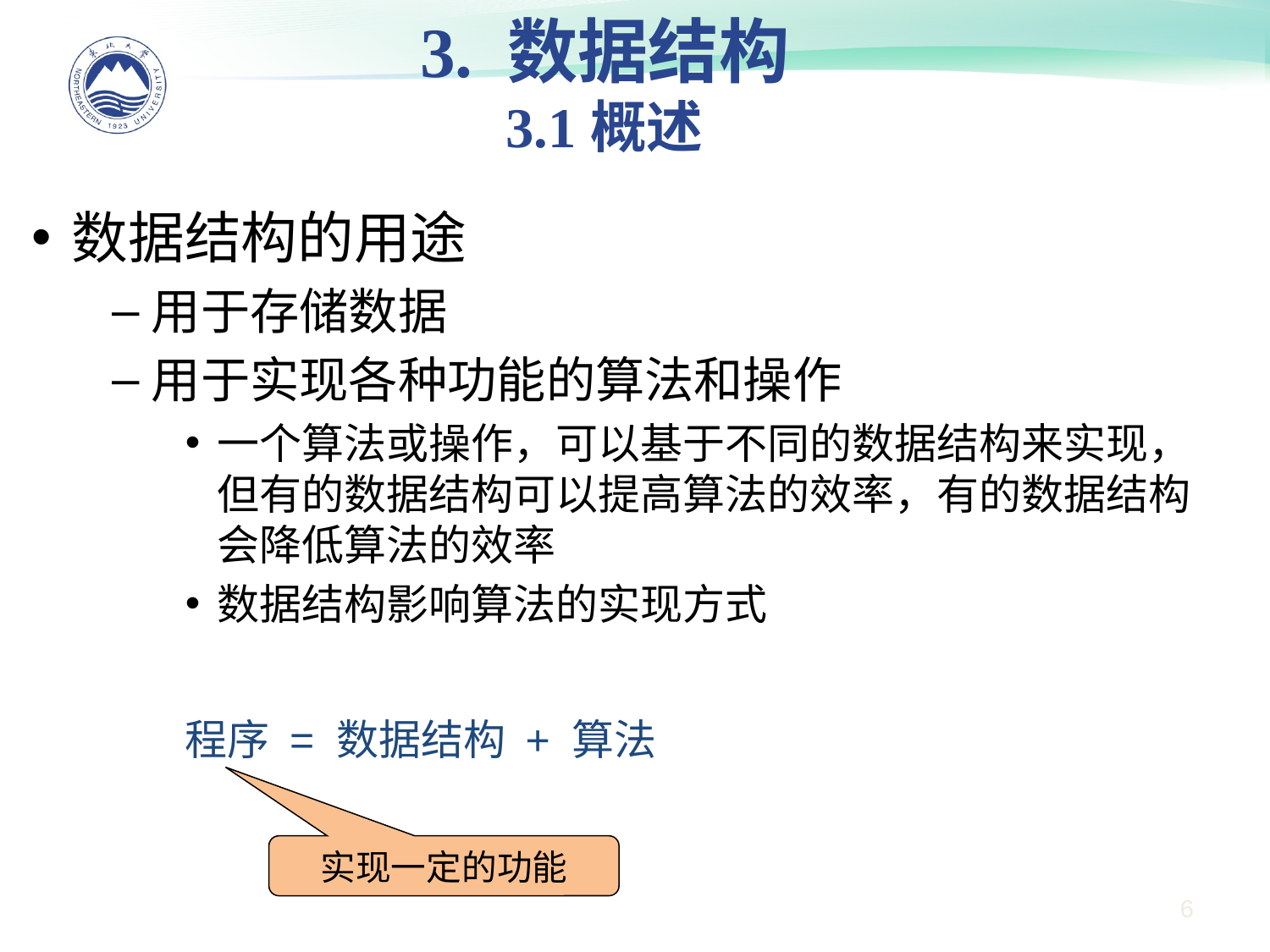

3. 数据结构
3.1概述
数据结构的用途
用于存储数据
用于实现各种功能的算法和操作
一个算法或操作，可以基于不同的数据结构来实现，但有的数据结构可以提高算法的效率，有的数据结构会降低算法的效率
数据结构影响算法的实现方式

程序 = 数据结构 + 算法
实现一定的功能
6